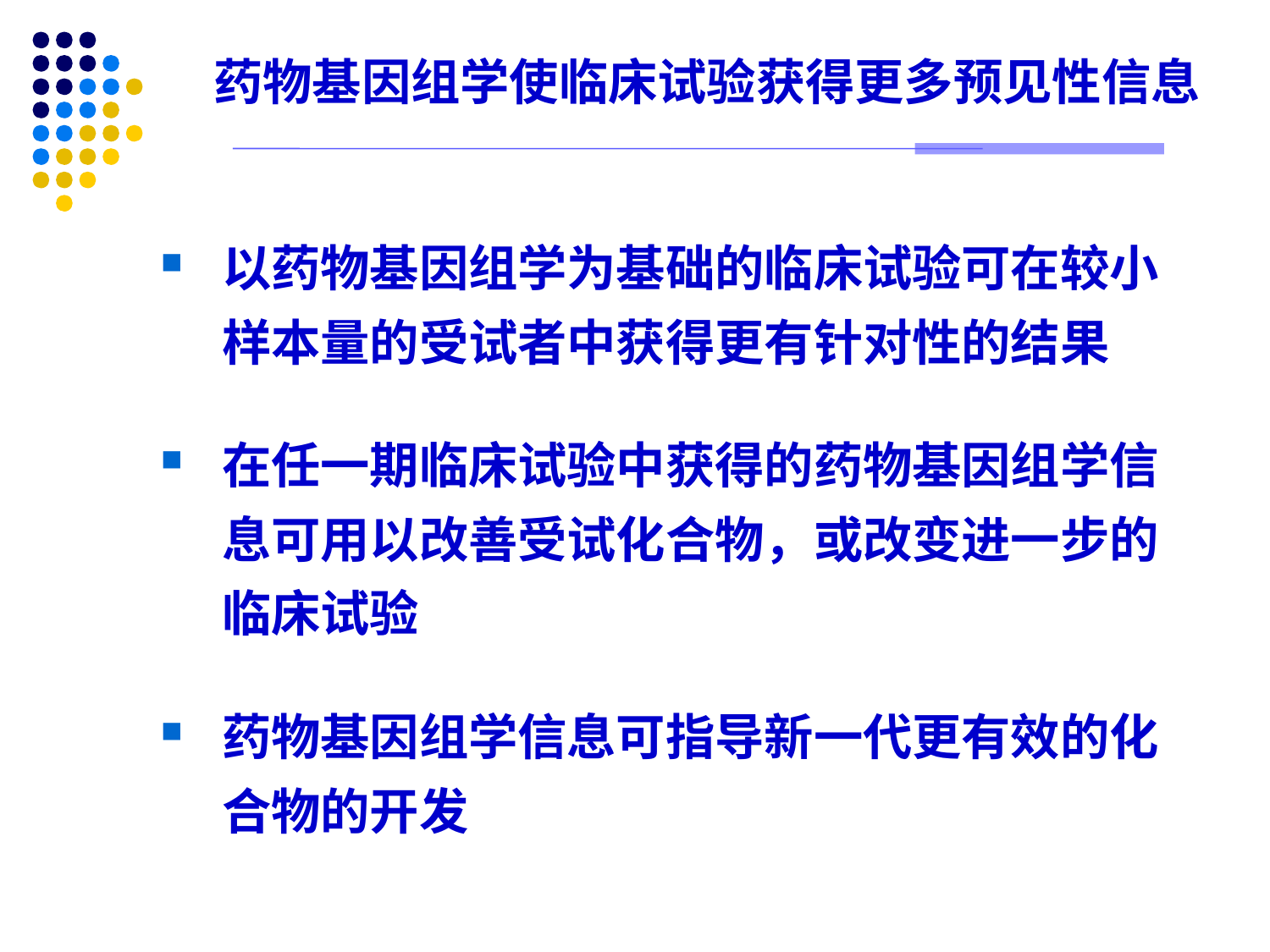

药物基因组学使临床试验获得更多预见性信息
以药物基因组学为基础的临床试验可在较小样本量的受试者中获得更有针对性的结果
在任一期临床试验中获得的药物基因组学信息可用以改善受试化合物，或改变进一步的临床试验
药物基因组学信息可指导新一代更有效的化合物的开发